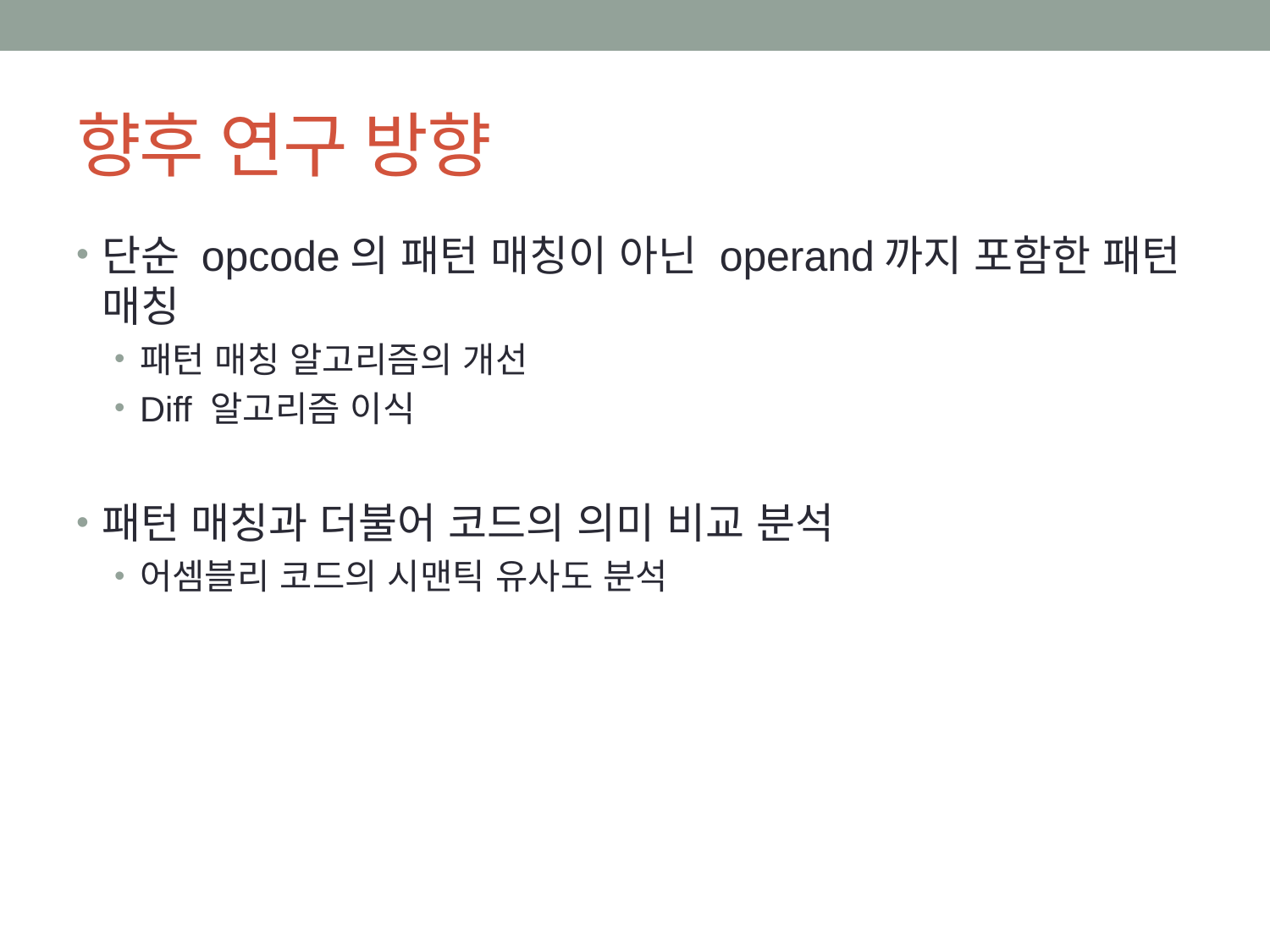

# 향후 연구 방향
단순 opcode의 패턴 매칭이 아닌 operand까지 포함한 패턴 매칭
패턴 매칭 알고리즘의 개선
Diff 알고리즘 이식

패턴 매칭과 더불어 코드의 의미 비교 분석
어셈블리 코드의 시맨틱 유사도 분석